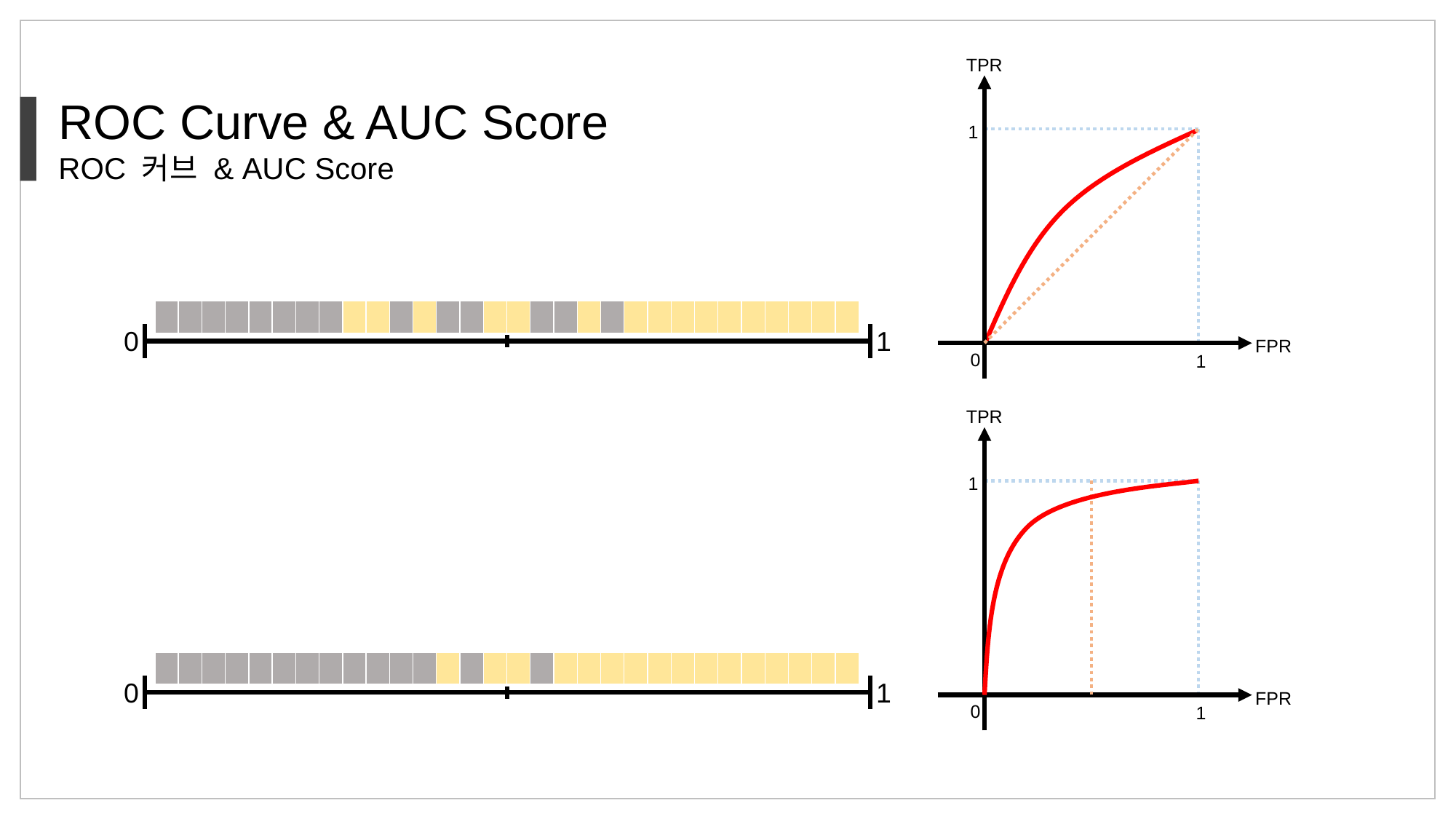

TPR
1

FPR
0
1
ROC Curve & AUC Score
ROC 커브 & AUC Score

|  |  |  |  |  |  |  |  |  |  |  |  |  |  |  |  |  |  |  |  |  |  |  |  |  |  |  |  |  |  |
| --- | --- | --- | --- | --- | --- | --- | --- | --- | --- | --- | --- | --- | --- | --- | --- | --- | --- | --- | --- | --- | --- | --- | --- | --- | --- | --- | --- | --- | --- |
1
0
TPR
1

FPR
0
1
|  |  |  |  |  |  |  |  |  |  |  |  |  |  |  |  |  |  |  |  |  |  |  |  |  |  |  |  |  |  |
| --- | --- | --- | --- | --- | --- | --- | --- | --- | --- | --- | --- | --- | --- | --- | --- | --- | --- | --- | --- | --- | --- | --- | --- | --- | --- | --- | --- | --- | --- |
1
0